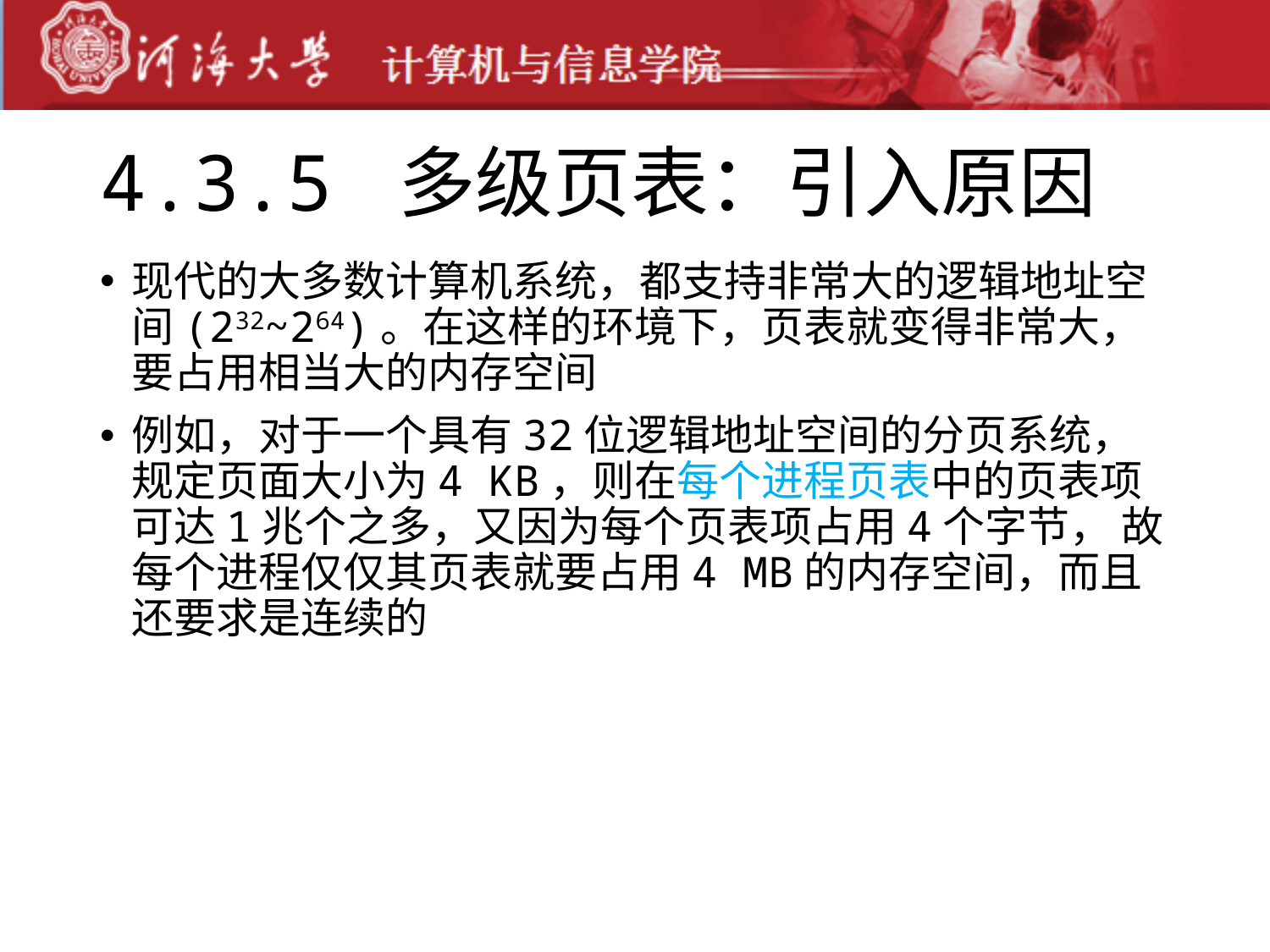

# 4.3.5 多级页表：引入原因
现代的大多数计算机系统，都支持非常大的逻辑地址空间(232~264)。在这样的环境下，页表就变得非常大，要占用相当大的内存空间
例如，对于一个具有32位逻辑地址空间的分页系统，规定页面大小为4 KB，则在每个进程页表中的页表项可达1兆个之多，又因为每个页表项占用4个字节， 故每个进程仅仅其页表就要占用4 MB的内存空间，而且还要求是连续的